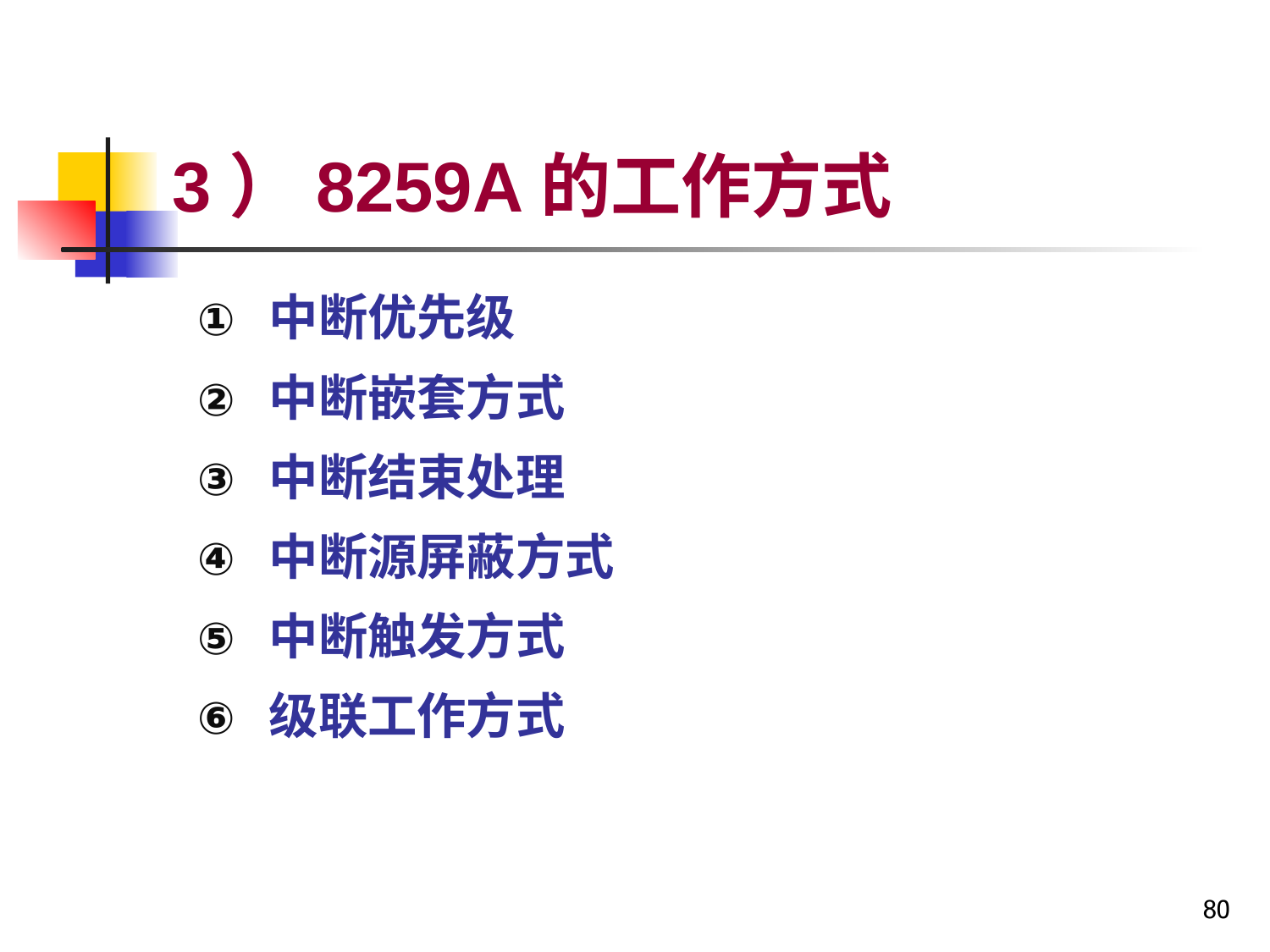

# 3）8259A的工作方式
中断优先级
中断嵌套方式
中断结束处理
中断源屏蔽方式
中断触发方式
级联工作方式
80